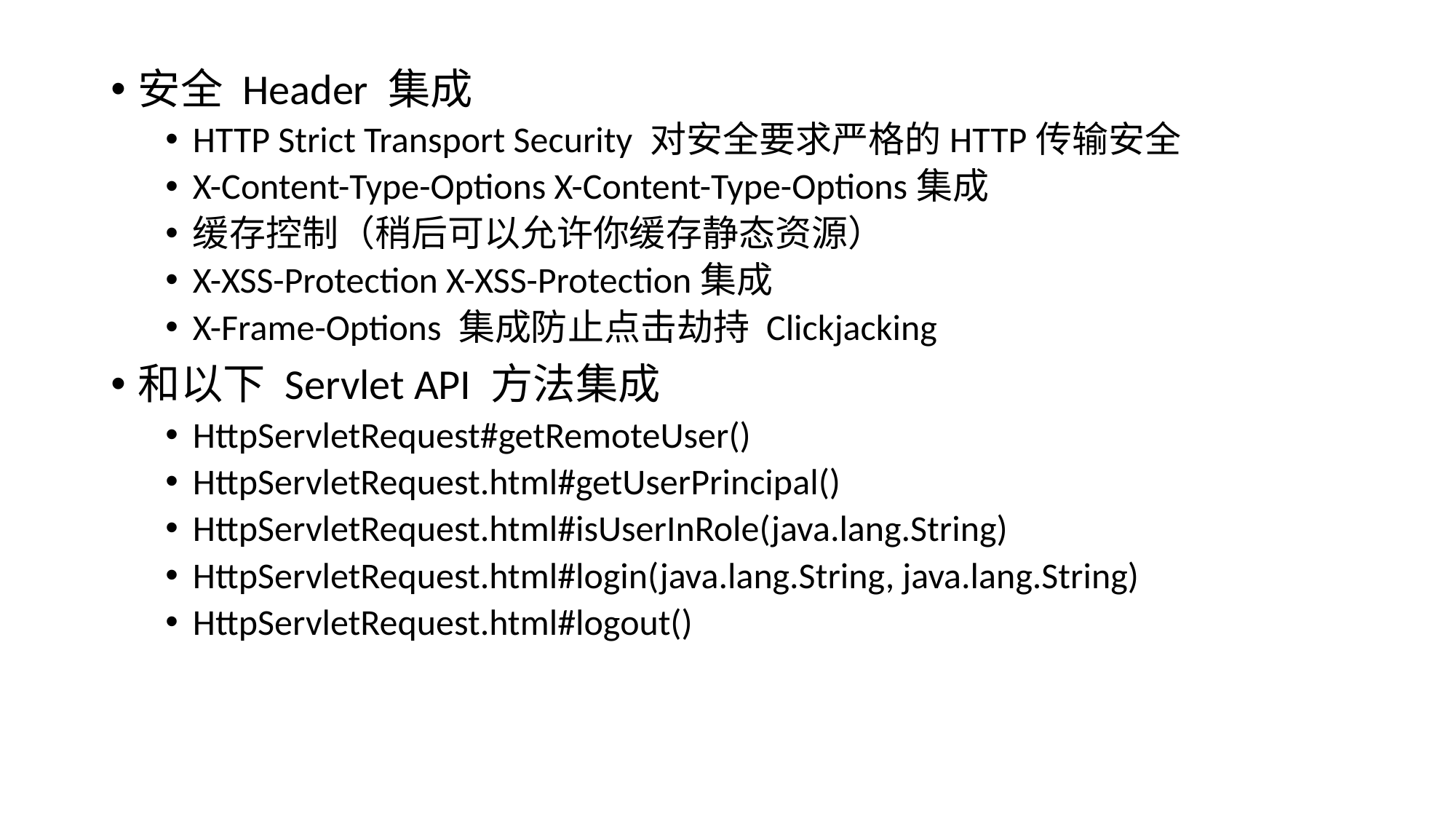

安全 Header 集成
HTTP Strict Transport Security 对安全要求严格的HTTP传输安全
X-Content-Type-Options X-Content-Type-Options集成
缓存控制（稍后可以允许你缓存静态资源）
X-XSS-Protection X-XSS-Protection集成
X-Frame-Options 集成防止点击劫持 Clickjacking
和以下 Servlet API 方法集成
HttpServletRequest#getRemoteUser()
HttpServletRequest.html#getUserPrincipal()
HttpServletRequest.html#isUserInRole(java.lang.String)
HttpServletRequest.html#login(java.lang.String, java.lang.String)
HttpServletRequest.html#logout()